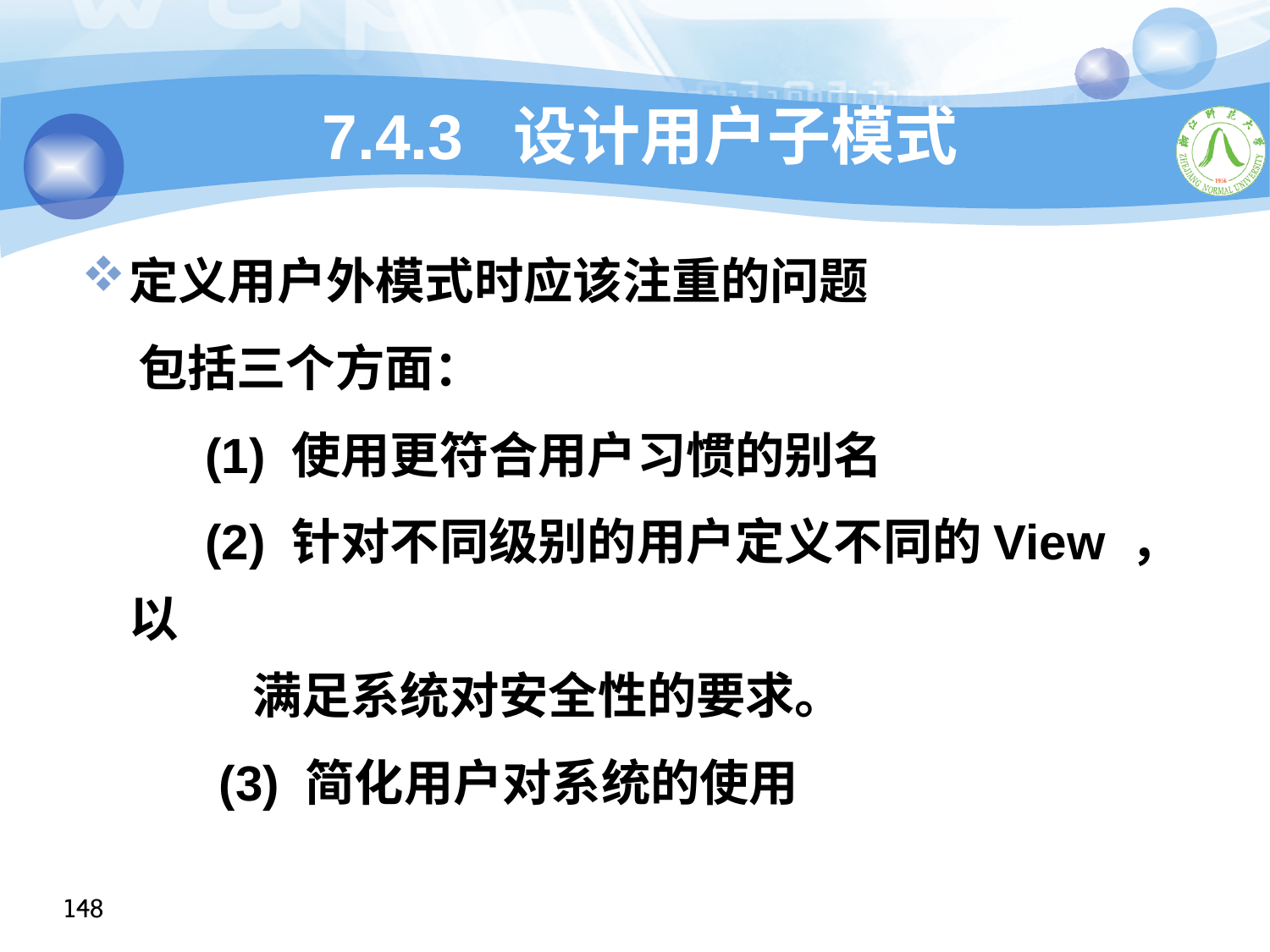

# 7.4.3  设计用户子模式
定义用户外模式时应该注重的问题
    包括三个方面：
         (1) 使用更符合用户习惯的别名
         (2) 针对不同级别的用户定义不同的View ，以
           满足系统对安全性的要求。
          (3) 简化用户对系统的使用
148